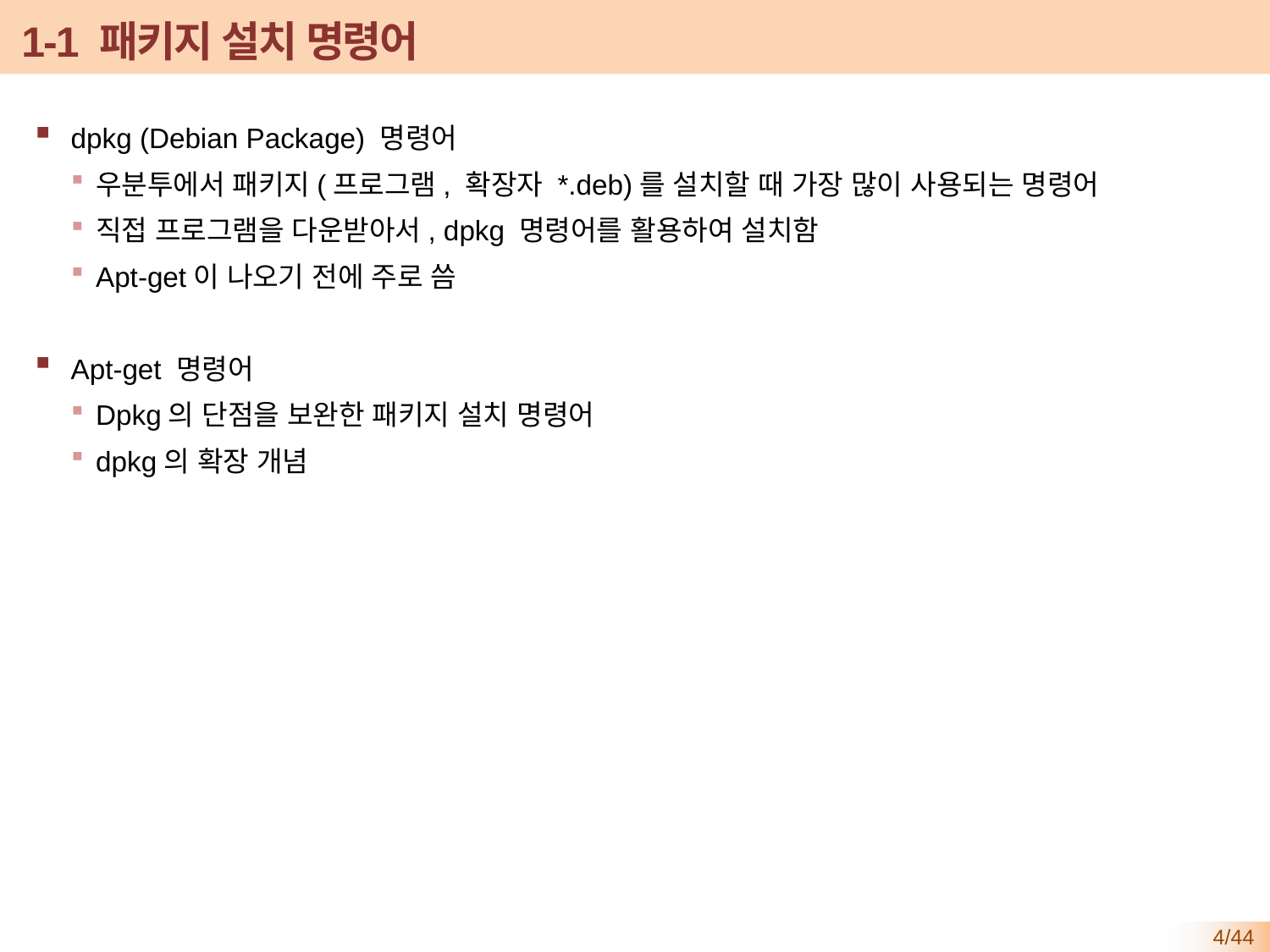

# 1-1 패키지 설치 명령어
dpkg (Debian Package) 명령어
우분투에서 패키지(프로그램, 확장자 *.deb)를 설치할 때 가장 많이 사용되는 명령어
직접 프로그램을 다운받아서, dpkg 명령어를 활용하여 설치함
Apt-get이 나오기 전에 주로 씀

Apt-get 명령어
Dpkg의 단점을 보완한 패키지 설치 명령어
dpkg의 확장 개념